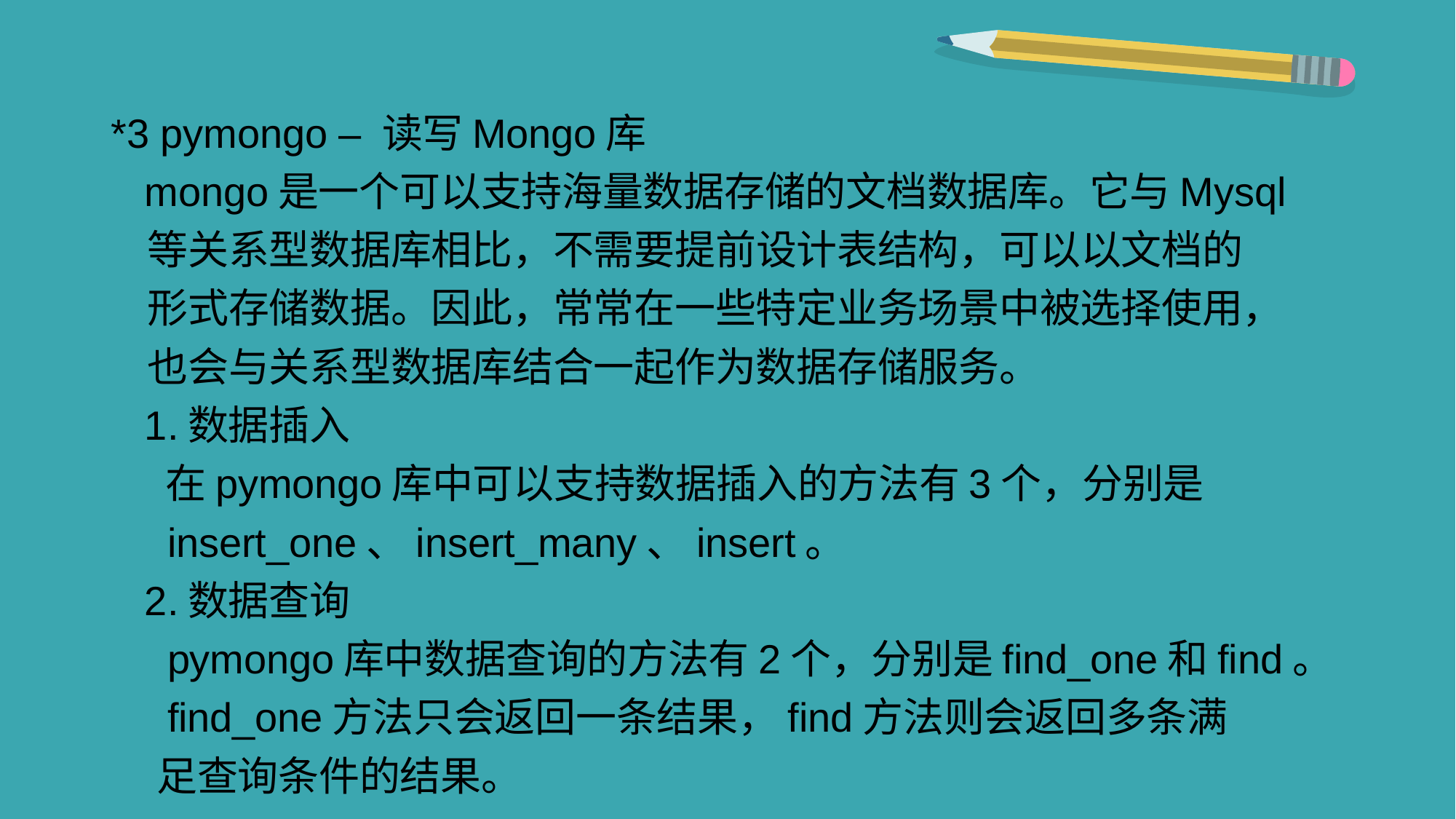

*3 pymongo – 读写Mongo库
   mongo是一个可以支持海量数据存储的文档数据库。它与Mysql
   等关系型数据库相比，不需要提前设计表结构，可以以文档的
   形式存储数据。因此，常常在一些特定业务场景中被选择使用，
   也会与关系型数据库结合一起作为数据存储服务。
   1.数据插入
     在pymongo库中可以支持数据插入的方法有3个，分别是
     insert_one、insert_many、insert。
   2.数据查询
     pymongo库中数据查询的方法有2个，分别是find_one和find。
     find_one方法只会返回一条结果，find方法则会返回多条满
    足查询条件的结果。